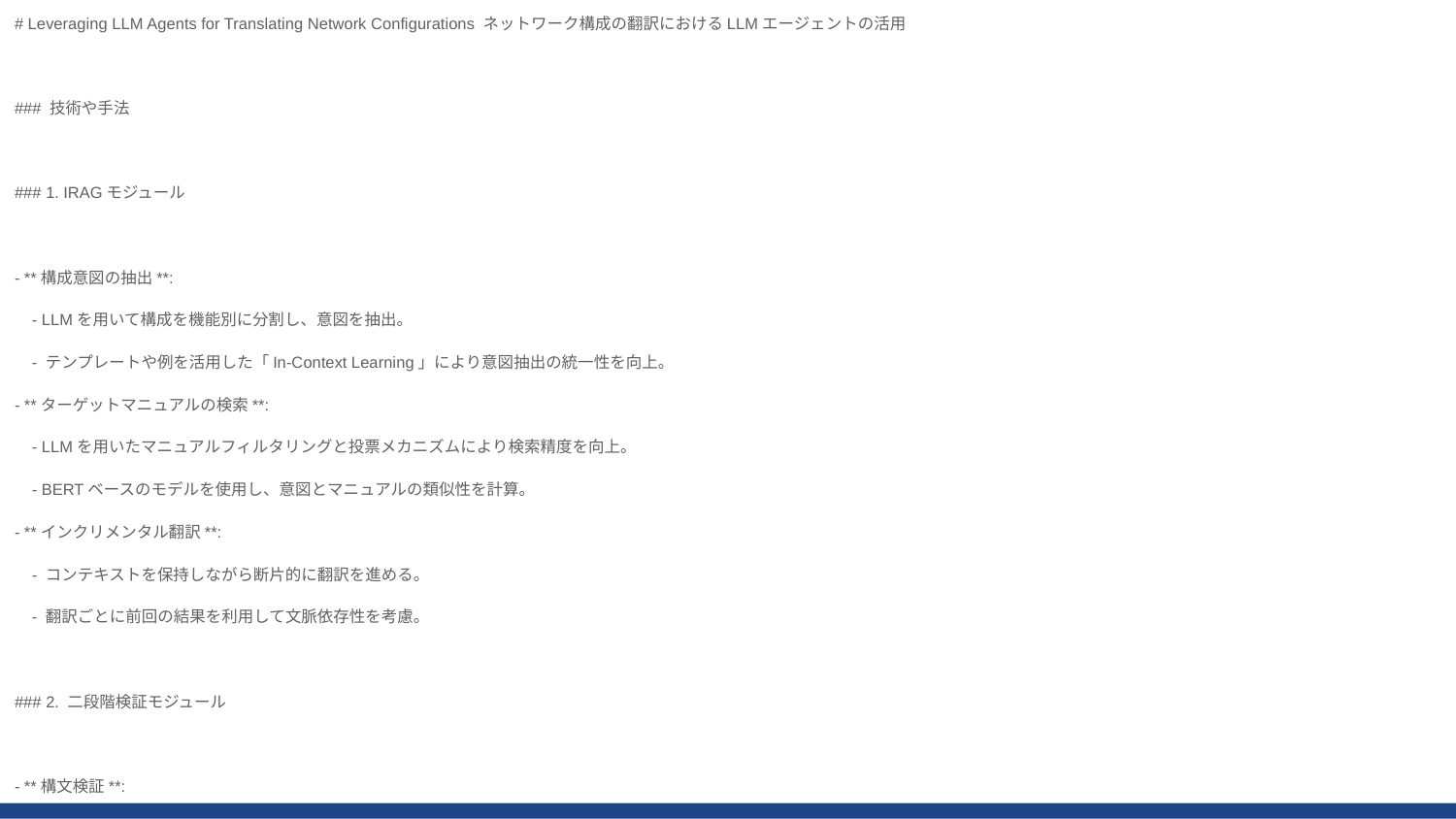

# Leveraging LLM Agents for Translating Network Configurations ネットワーク構成の翻訳におけるLLMエージェントの活用

### 技術や手法

### 1. IRAGモジュール

- **構成意図の抽出**:
    - LLMを用いて構成を機能別に分割し、意図を抽出。
    - テンプレートや例を活用した「In-Context Learning」により意図抽出の統一性を向上。
- **ターゲットマニュアルの検索**:
    - LLMを用いたマニュアルフィルタリングと投票メカニズムにより検索精度を向上。
    - BERTベースのモデルを使用し、意図とマニュアルの類似性を計算。
- **インクリメンタル翻訳**:
    - コンテキストを保持しながら断片的に翻訳を進める。
    - 翻訳ごとに前回の結果を利用して文脈依存性を考慮。

### 2. 二段階検証モジュール

- **構文検証**:
    - コマンド構文ツリーを利用し、構文エラーを検出・修正。
- **意味検証**:
    - 翻訳と元の構成の違いを分析し、意味的な矛盾を修正。

### **1. 構成意図の抽出 (Configuration Intent Extraction)**

### **目的**

構成ファイルを機能に基づいて分割し、それぞれの断片に対応する意図を抽出します。この意図は、ターゲットデバイスの構成マニュアルを検索し、翻訳を生成するための基礎となります。

### **課題**

- LLMによる意図抽出にはバラツキがあり、抽出された意図の粒度やスタイルが一定でない。
- マニュアル検索や翻訳タスクで問題が生じる可能性がある。

### **解決策**

- **In-Context Learning (ICL) の活用**:
    - 明確なテンプレートや例を提示し、LLMの出力を統一。
    - 意図を「全体的な説明」と「各サブモジュールの詳細説明」という2つのレベルで抽出。
    - 統一されたフォーマットにより、後続のプロセスの正確性を向上。
- **抽出のフォーマット例**:

    ```json
    json
    コピーする編集する
    {
        "Fragment": "source configuration fragment",
        "Intent": "general description of intent",
        "Details": {
            "command1": {
                "Intent": "specific intent",
                "Parameters": {
                    "param1": "value",
                    "param2": "value"
                }
            }
        }
    }

    ```

---

### **2. ターゲットマニュアルの検索 (Target Manual Retrieval)**

### **目的**

抽出された意図に基づいて、ターゲットデバイスの構成マニュアルを正確に検索します。

### **課題**

- ターゲットマニュアルの量が膨大 (例: Huawei NE40Eのマニュアルは7,300ページ以上)。
- 同じコマンドが複数のビューや文脈で登場するため、曖昧性が生じる。

### **解決策**

1. **マニュアルのフィルタリング**:
    - LLMを使用して、マニュアルのディレクトリ構造を k 層までトラバース。
    - 関連するサブディレクトリを選択し、検索対象を約10%に絞る。
2. **BGE埋め込みとコサイン類似度**:
    - BERTベースのBGE (Bidirectional Encoder Representations) モデルを使用。
    - 意図情報とマニュアルコンテキストをエンコードし、類似度計算でランキング。
3. **投票メカニズム**:
    - 複数のレベルで抽出された意図を利用して、それぞれの意図に対して上位 k 件のマニュアルを検索。
    - 検索結果を加重投票し、包括的な結果を生成。
    - この方法でマニュアルの検索精度が向上。

### **成果**

- トップ20の検索結果でリコール率が70.33%に向上（ベースラインから約19.45%の改善）。
- ビューエラー率が大幅に減少。

---

### **3. インクリメンタル翻訳 (Incremental Translation)**

### **目的**

ソースデバイスの構成断片をターゲットデバイスの構成に翻訳します。

### **課題**

- 翻訳には文脈依存性があり、断片を独立して翻訳すると整合性が損なわれる可能性がある。
- LLMのコンテキスト長制限により、一度に全体を翻訳するのは困難。

### **解決策**

1. **逐次翻訳**:
    - 構成を断片ごとに翻訳し、各断片の結果を次の翻訳のコンテキストとして使用。
    - 翻訳結果を蓄積しながら、文脈を保持。
2. **プロンプト設計**:
    - ソース構成断片、関連するマニュアル、既存の翻訳結果を組み合わせたプロンプトを設計。
    - ターゲットデバイスの構文規則やコマンド形式もプロンプトに含め、LLMの理解を補助。
3. **誤り修正**:
    - 各翻訳段階で構文検証を実施し、エラー箇所を修正。

### **成果**

- ソースコマンドとターゲットコマンド間の依存関係を保持し、翻訳の正確性が向上。

---

### **4. IRAGの全体的な特徴と成果**

- **統合プロセス**:
    - 構成意図の抽出、マニュアルの検索、インクリメンタル翻訳の3段階を統合。
- **高精度な結果**:
    - 構文正確率が97.74%、エンドツーエンドの翻訳精度が向上。
- **低コストでの適応性**:
    - 新しいベンダーへの適応には約200行のパーサーコードを追加するだけで対応可能。